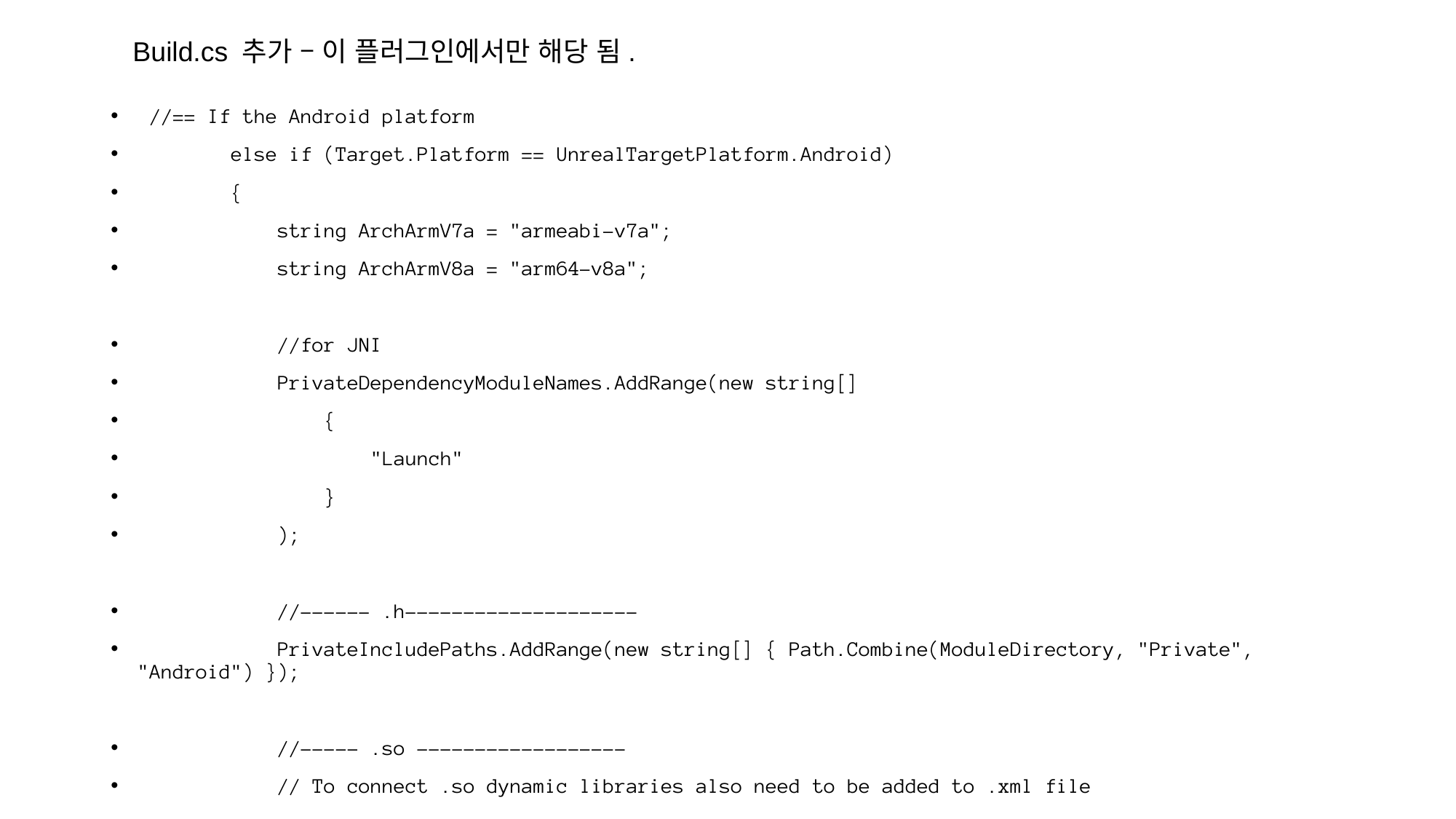

Build.cs 추가 – 이 플러그인에서만 해당 됨.
 //== If the Android platform
        else if (Target.Platform == UnrealTargetPlatform.Android)
        {
            string ArchArmV7a = "armeabi-v7a";
            string ArchArmV8a = "arm64-v8a";

            //for JNI
            PrivateDependencyModuleNames.AddRange(new string[]
                {
                    "Launch"
                }
            );

            //------ .h--------------------
            PrivateIncludePaths.AddRange(new string[] { Path.Combine(ModuleDirectory, "Private", "Android") });

            //----- .so ------------------
            // To connect .so dynamic libraries also need to be added to .xml file

            // libc++_shared.so already added, but if you use the engine version 4.24 or less, you can uncomment these lines and in xml
            string[] Libs = {
				//"libc++_shared.so",
=>>>			libecdhcurve25519.so
            };

            foreach (string Lib in Libs)
            {
                PublicAdditionalLibraries.Add(Path.Combine(PathThirdPartyAndroid, ArchArmV7a, "lib", Lib));
                PublicAdditionalLibraries.Add(Path.Combine(PathThirdPartyAndroid, ArchArmV8a, "lib", Lib));
            }

            //-------XML---------------------------------------
            {/* Additional steps for building on Android. Basically, all the basic information is specified in xml.
             * The xml file is located on the path: "Plugins\MobileNativeCode\Source\MobileNativeCode\MobileNativeCode_UPL_Android.xml"
             */}

            AdditionalPropertiesForReceipt.Add("AndroidPlugin", Path.Combine(ModuleDirectory, "MobileNativeCode_UPL_Android.xml"));
        }